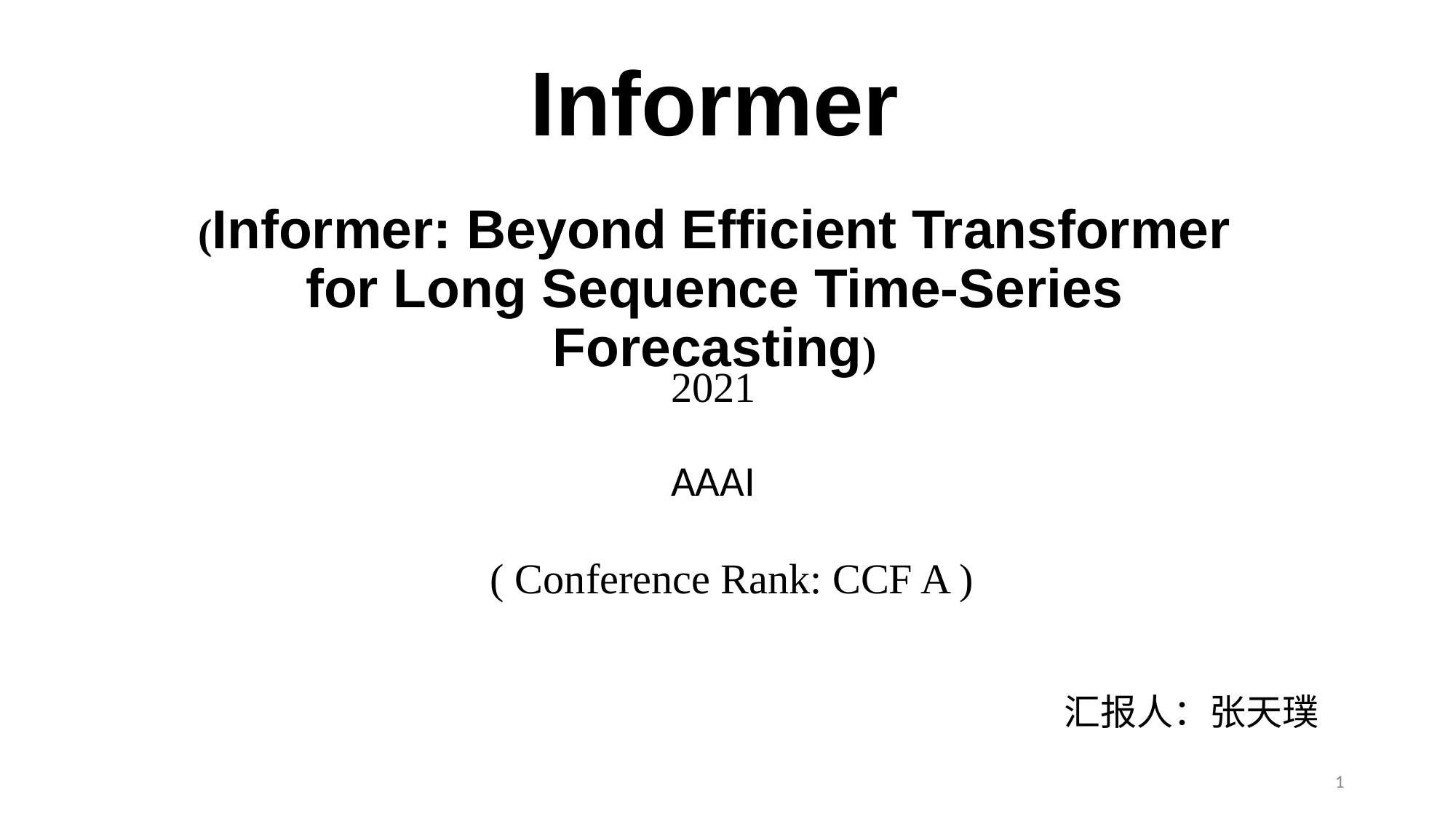

# Informer (Informer: Beyond Efficient Transformer for Long Sequence Time-Series Forecasting)
2021
AAAI
( Conference Rank: CCF A )
汇报人：张天璞
1